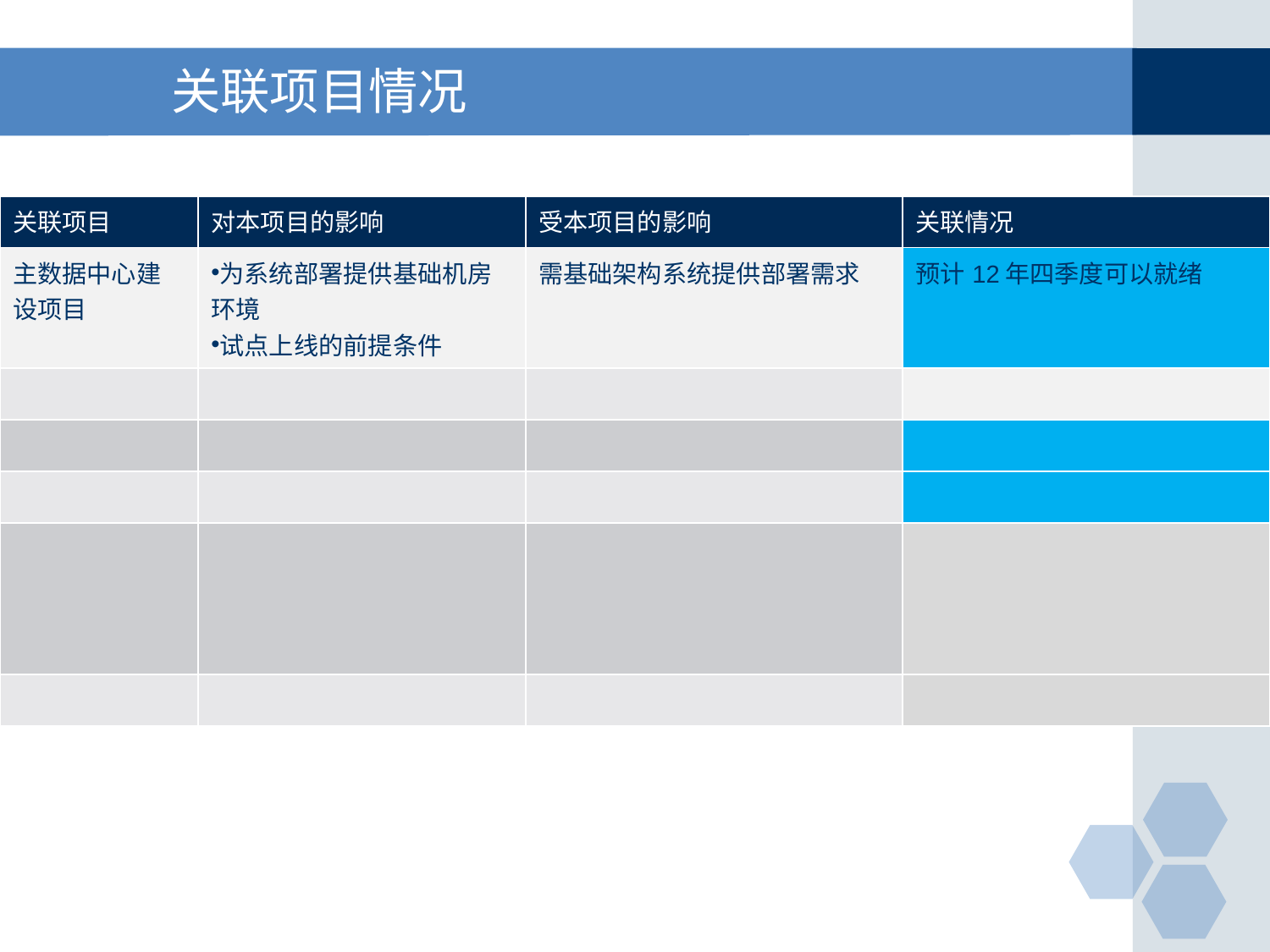

关联项目情况
| 关联项目 | 对本项目的影响 | 受本项目的影响 | 关联情况 |
| --- | --- | --- | --- |
| 主数据中心建设项目 | 为系统部署提供基础机房环境 试点上线的前提条件 | 需基础架构系统提供部署需求 | 预计12年四季度可以就绪 |
|  |  |  |  |
|  |  |  |  |
|  |  |  |  |
|  |  |  |  |
|  |  |  |  |